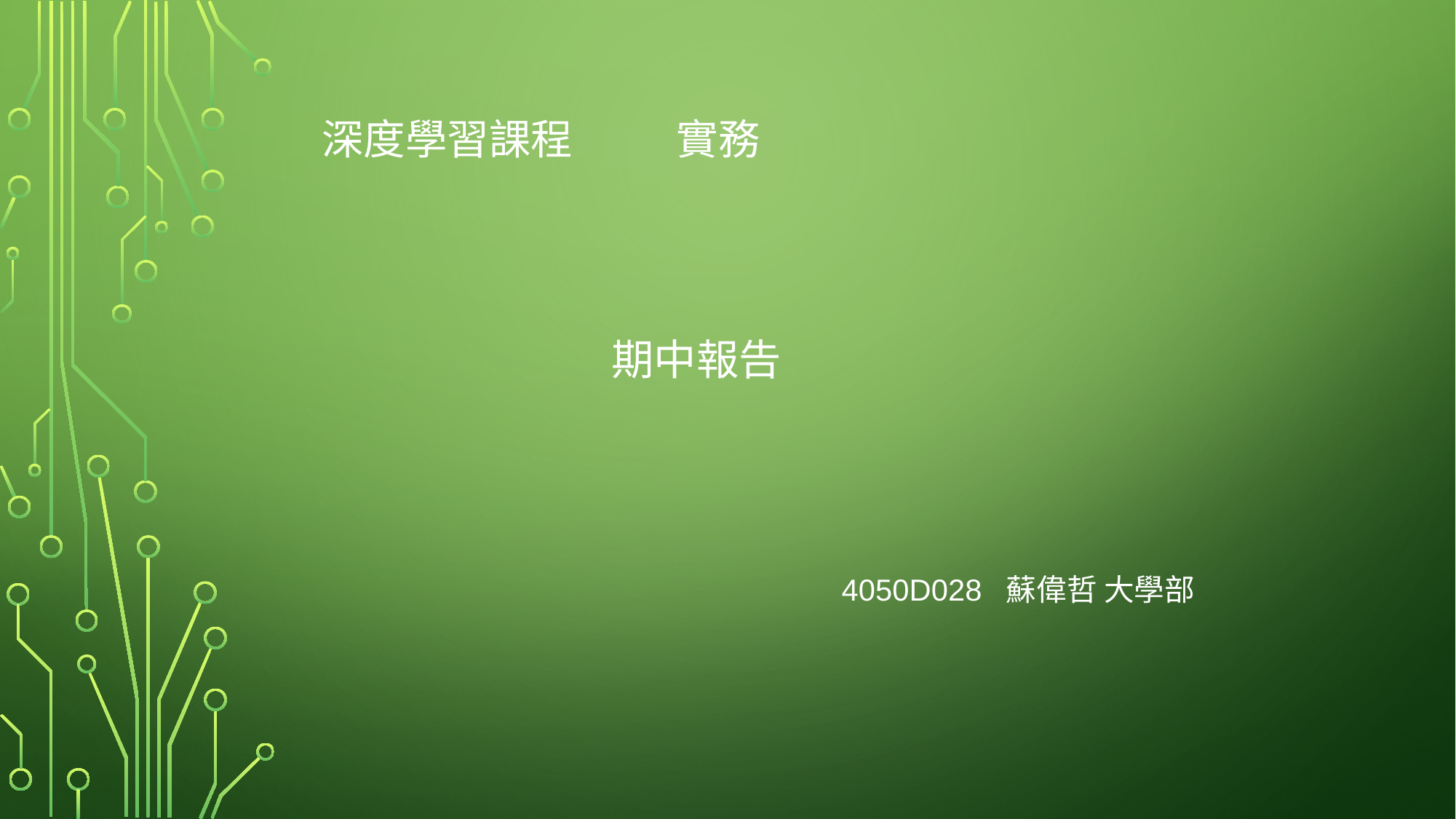

# 深度學習課程           實務
期中報告
4050D028  蘇偉哲 大學部